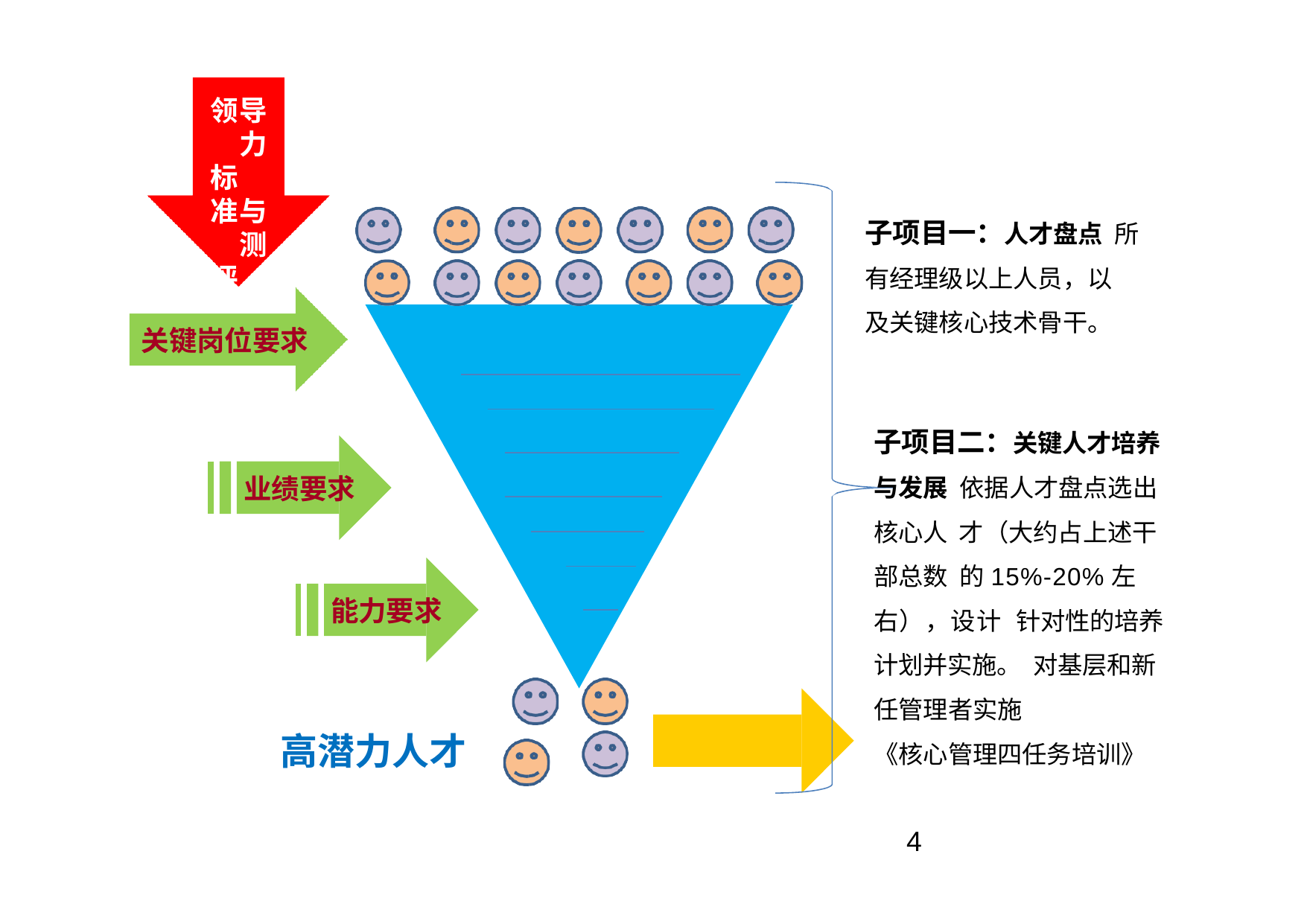

领导  力标  准与  测评

子项目一：人才盘点  所有经理级以上人员，以  及关键核心技术骨干。

关键岗位要求

子项目二：关键人才培养  与发展  依据人才盘点选出核心人  才（大约占上述干部总数  的15%-20%左右），设计  针对性的培养计划并实施。  对基层和新任管理者实施
《核心管理四任务培训》

业绩要求

能力要求

高潜力人才

4